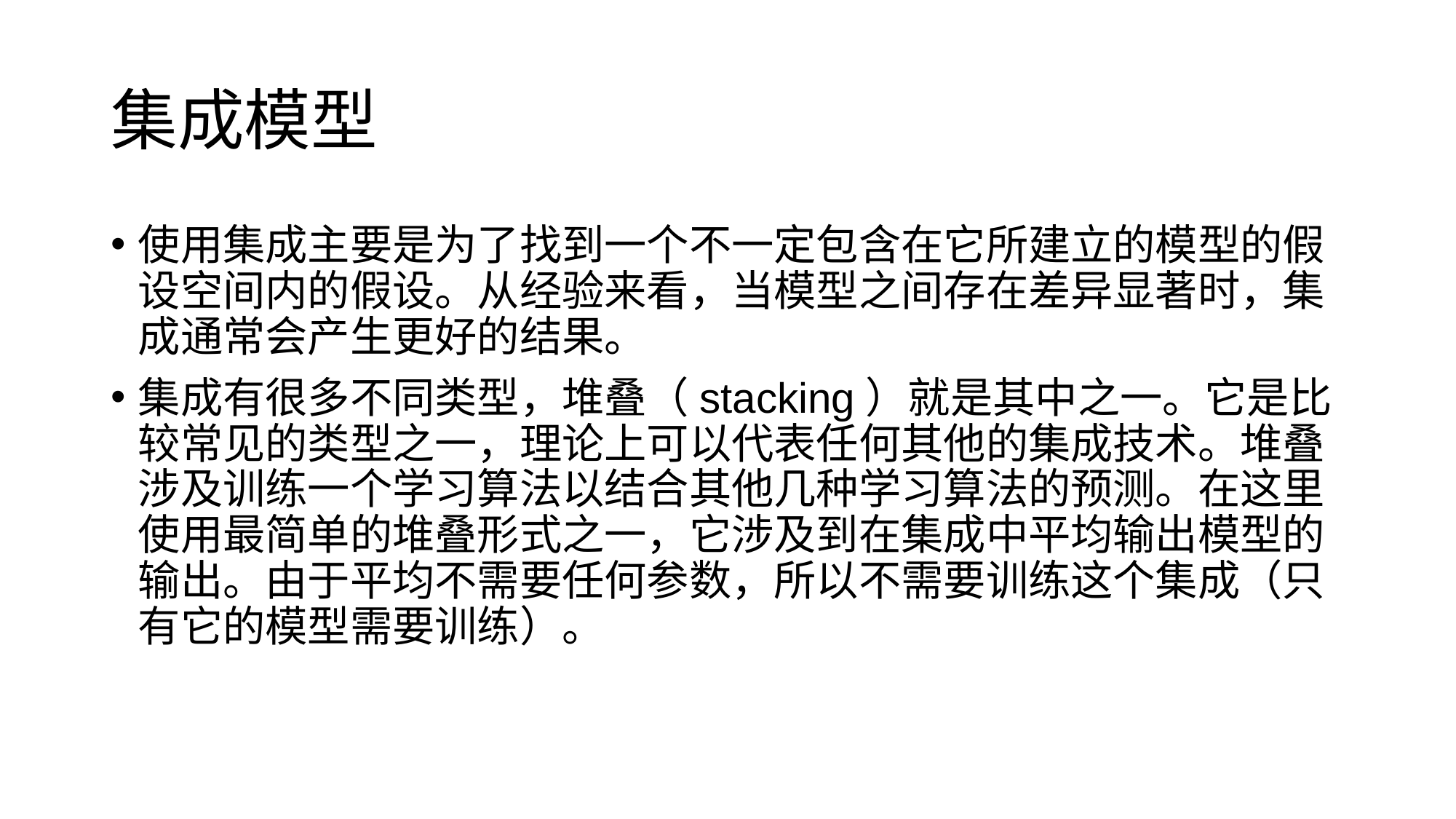

# 集成模型
使用集成主要是为了找到一个不一定包含在它所建立的模型的假设空间内的假设。从经验来看，当模型之间存在差异显著时，集成通常会产生更好的结果。
集成有很多不同类型，堆叠（stacking）就是其中之一。它是比较常见的类型之一，理论上可以代表任何其他的集成技术。堆叠涉及训练一个学习算法以结合其他几种学习算法的预测。在这里使用最简单的堆叠形式之一，它涉及到在集成中平均输出模型的输出。由于平均不需要任何参数，所以不需要训练这个集成（只有它的模型需要训练）。